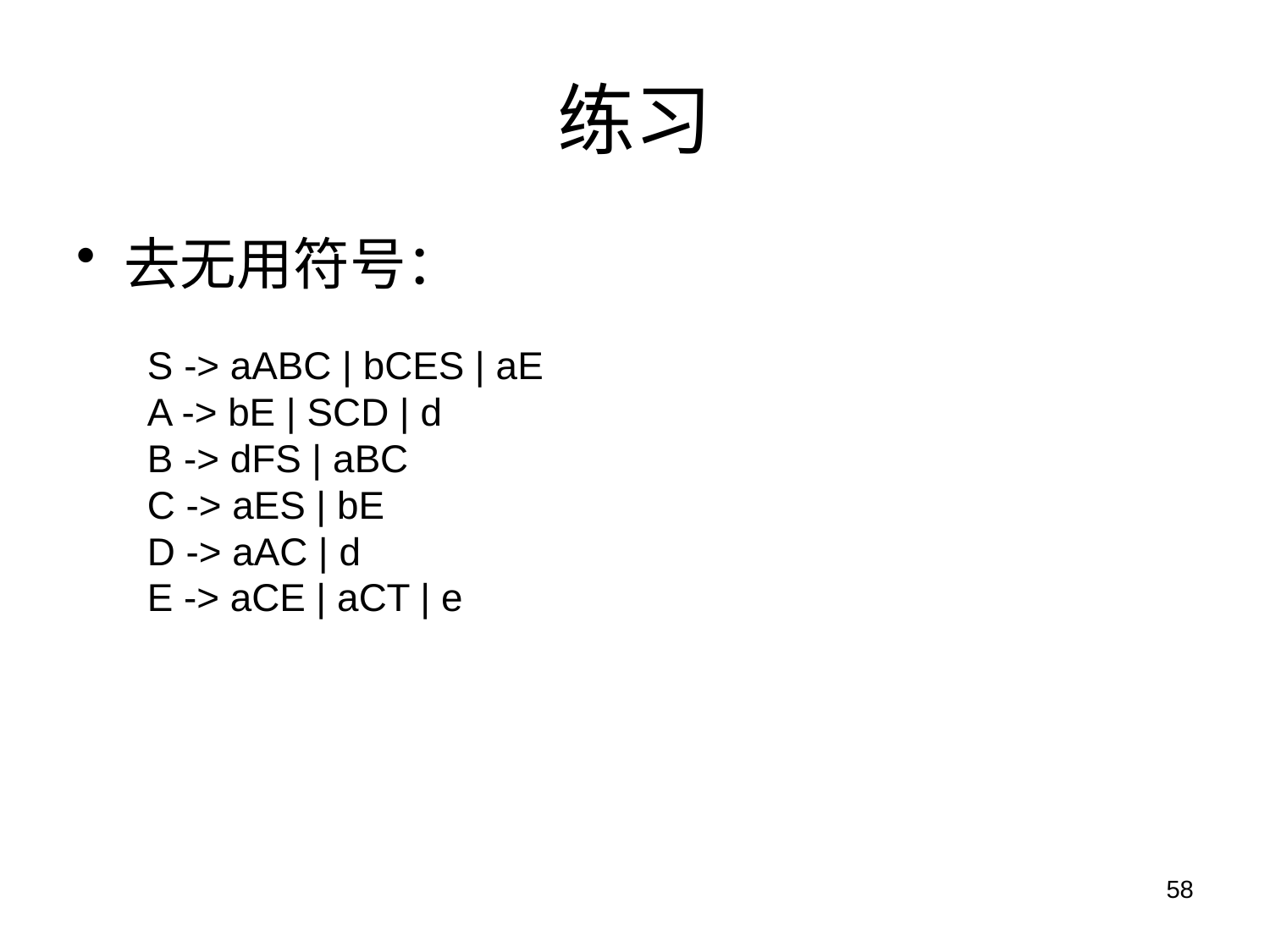

# 练习
去无用符号：
S -> aABC | bCES | aE
A -> bE | SCD | d
B -> dFS | aBC
C -> aES | bE
D -> aAC | d
E -> aCE | aCT | e
58